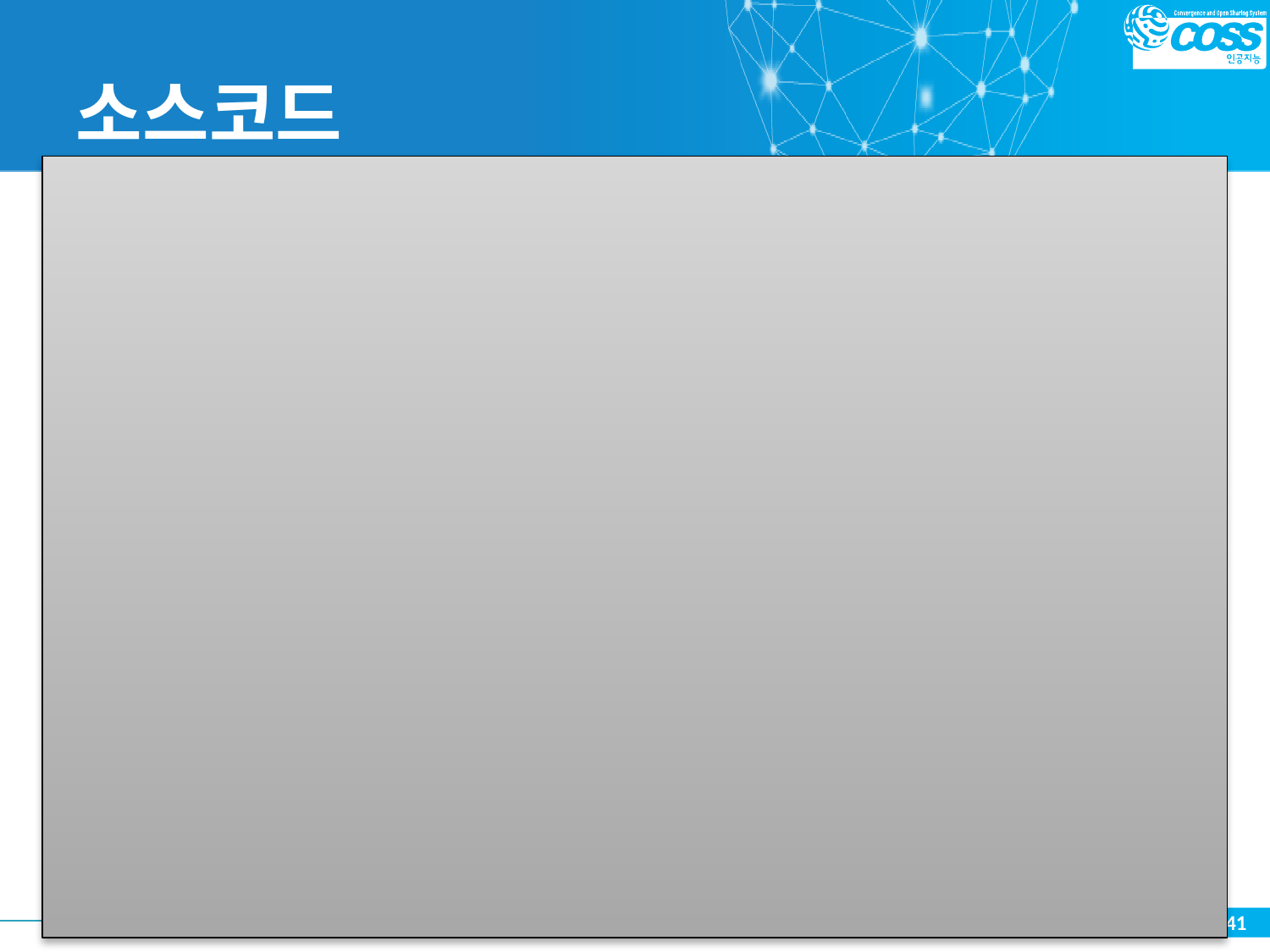

# 소스코드

print("*" * 44)
print("성별과 몸무게, 키에 따른 운동경기 추천 프로그램")
gender = input("성별 입력[남자/여자]: ")
if gender == "남자" :
    weight = float(input("몸무게 입력(kg): "))
    if weight >= 70 :
        print("[농구] 경기를 추천합니다.")
    else :
        print("[축구] 경기를 추천합니다.")
else :
    height = float(input("키 입력(cm): "))
    if height >= 160 :
        print("[배구] 경기를 추천합니다.")
    else :
        print("[피구] 경기를 추천합니다.")